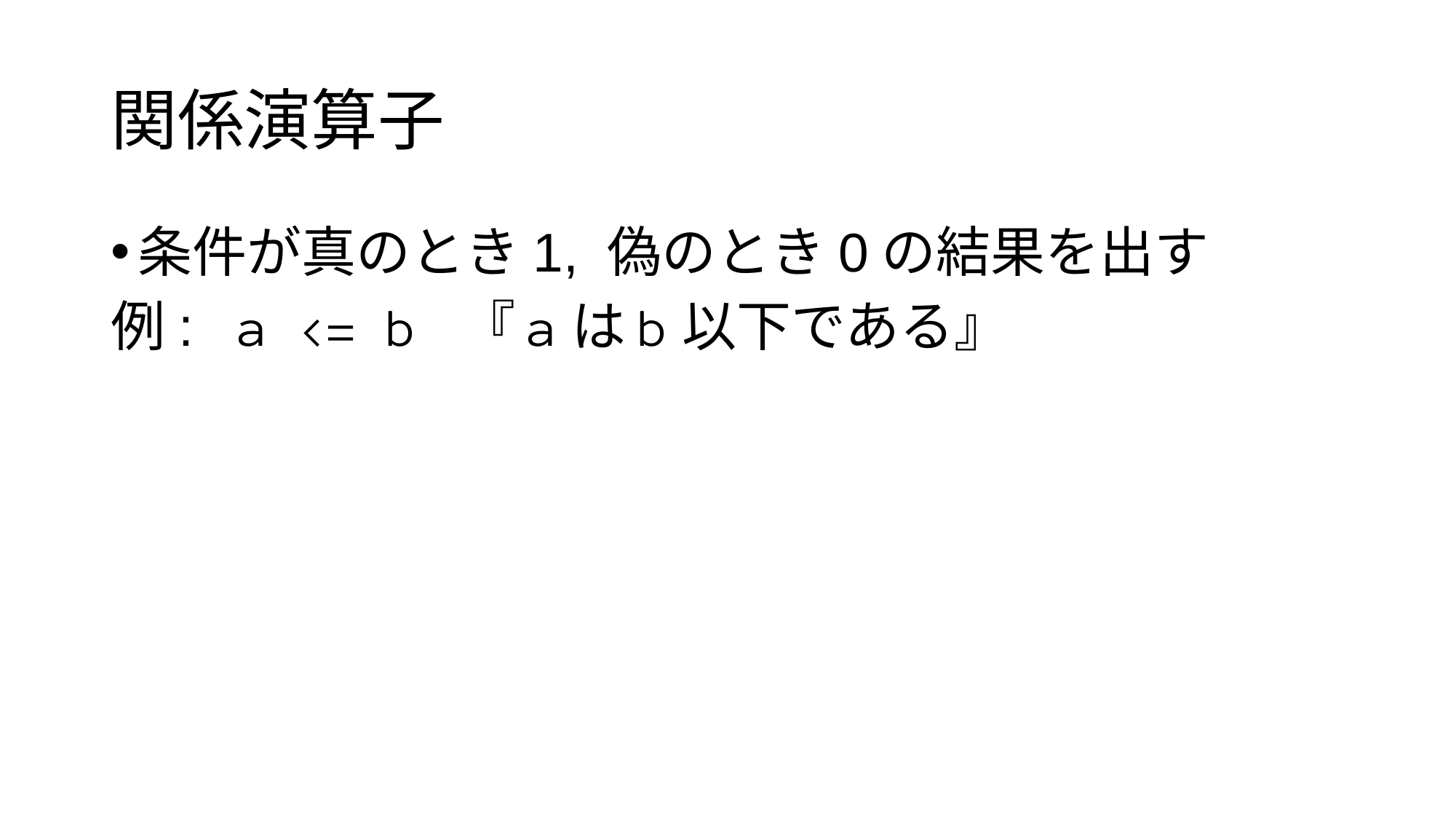

# 関係演算子
条件が真のとき1, 偽のとき0の結果を出す
例:   a <= b 『aはb以下である』